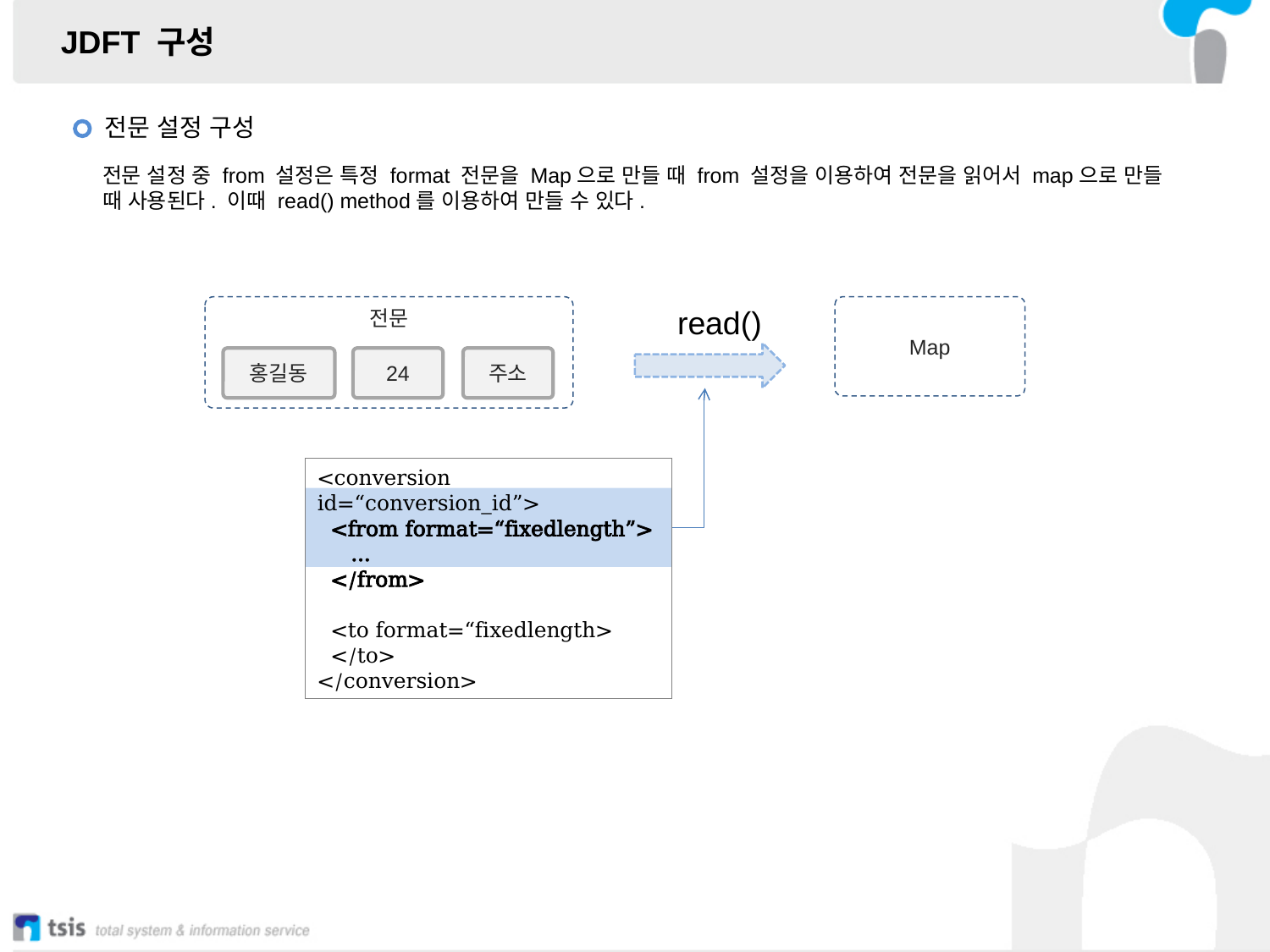

JDFT 구성
전문 설정 구성

전문 설정 중 from 설정은 특정 format 전문을 Map으로 만들 때 from 설정을 이용하여 전문을 읽어서 map으로 만들 때 사용된다. 이때 read() method를 이용하여 만들 수 있다.
전문
read()
Map

홍길동
24
주소
<conversion  id=“conversion_id”>
  <from format=“fixedlength”>
     …
  </from>

  <to format=“fixedlength>
  </to>
</conversion>